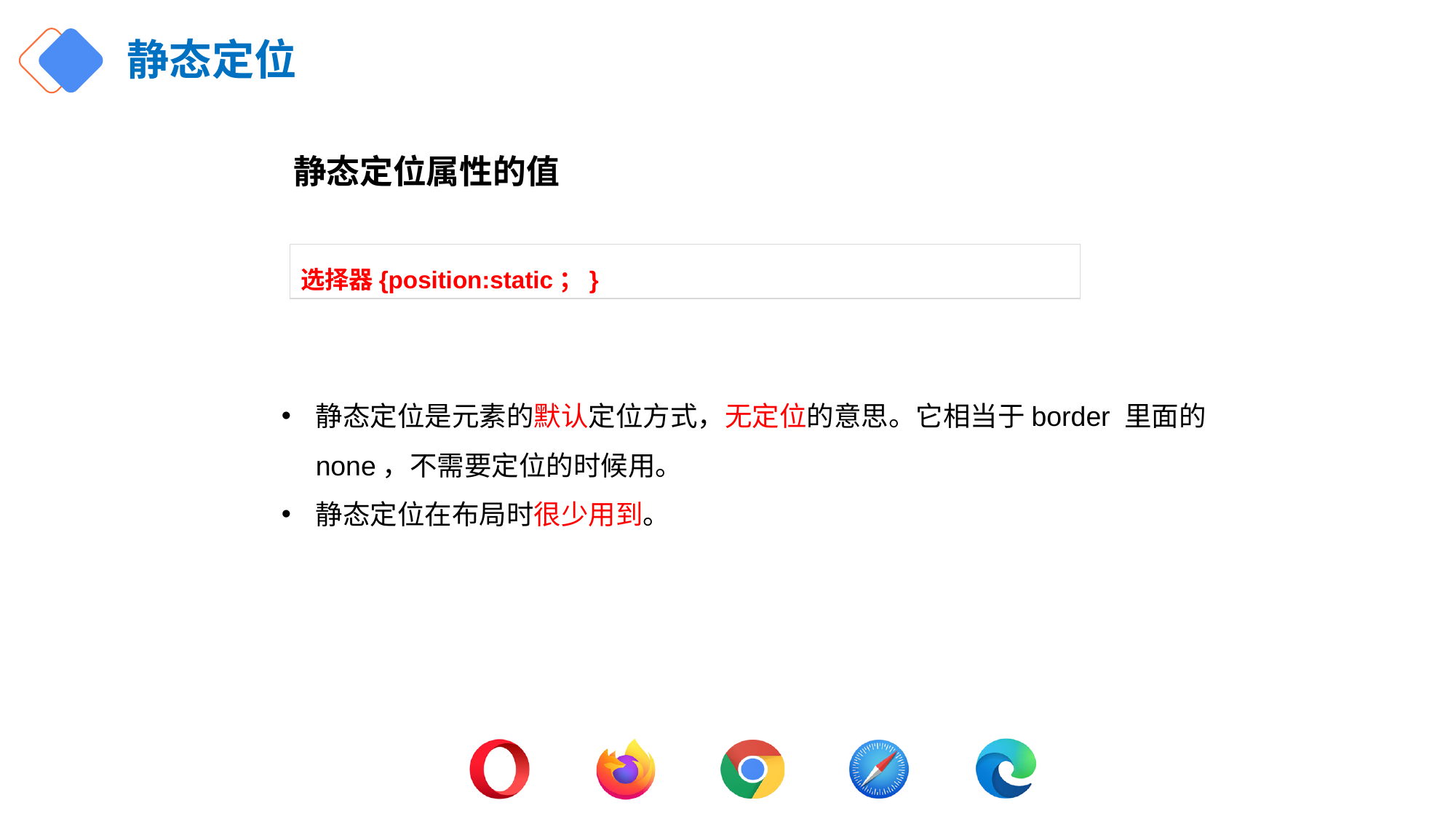

# 静态定位
静态定位属性的值
选择器{position:static；}
静态定位是元素的默认定位方式，无定位的意思。它相当于border 里面的 none，不需要定位的时候用。
静态定位在布局时很少用到。